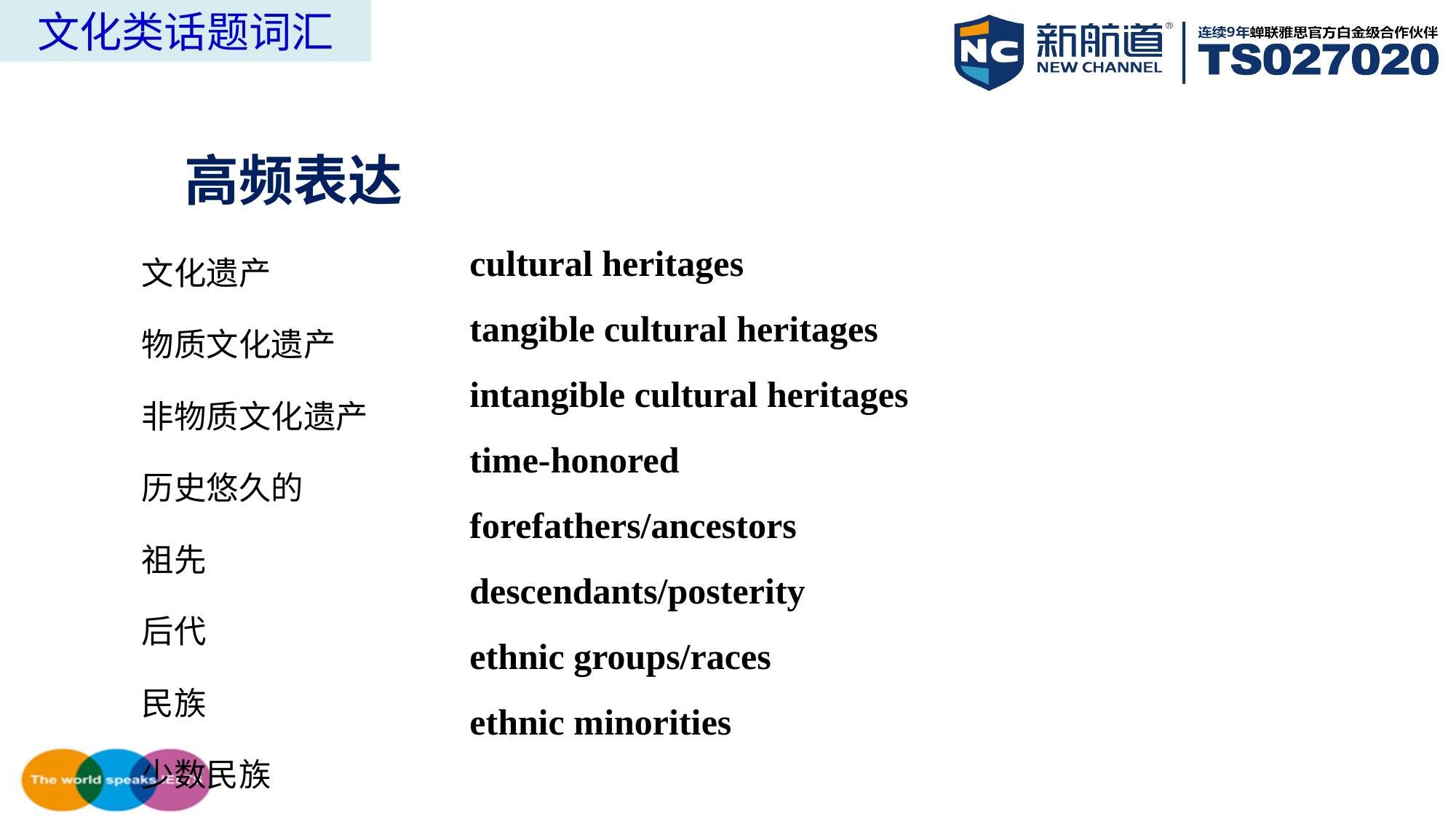

文化类话题词汇
高频表达
cultural heritages
tangible cultural heritages
intangible cultural heritages
time-honored
forefathers/ancestors
descendants/posterity
ethnic groups/races
ethnic minorities
文化遗产
物质文化遗产
非物质文化遗产
历史悠久的
祖先
后代
民族
少数民族